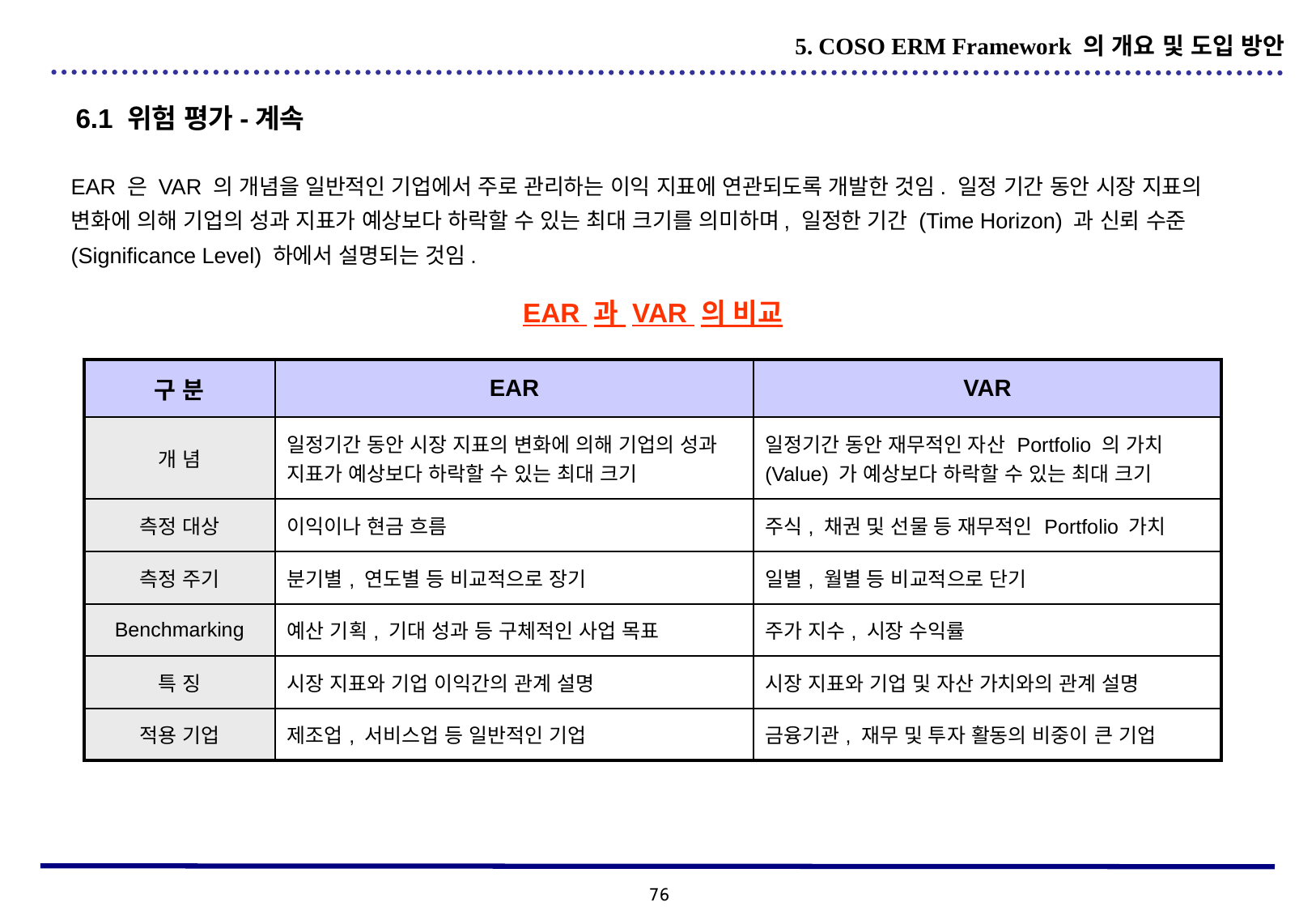

5. COSO ERM Framework 의 개요 및 도입 방안
6.1 위험 평가-계속
EAR 은 VAR 의 개념을 일반적인 기업에서 주로 관리하는 이익 지표에 연관되도록 개발한 것임. 일정 기간 동안 시장 지표의 변화에 의해 기업의 성과 지표가 예상보다 하락할 수 있는 최대 크기를 의미하며, 일정한 기간 (Time Horizon) 과 신뢰 수준 (Significance Level) 하에서 설명되는 것임.
EAR 과 VAR 의 비교
| 구 분 | EAR | VAR |
| --- | --- | --- |
| 개 념 | 일정기간 동안 시장 지표의 변화에 의해 기업의 성과 지표가 예상보다 하락할 수 있는 최대 크기 | 일정기간 동안 재무적인 자산 Portfolio 의 가치 (Value) 가 예상보다 하락할 수 있는 최대 크기 |
| 측정 대상 | 이익이나 현금 흐름 | 주식, 채권 및 선물 등 재무적인 Portfolio 가치 |
| 측정 주기 | 분기별, 연도별 등 비교적으로 장기 | 일별, 월별 등 비교적으로 단기 |
| Benchmarking | 예산 기획, 기대 성과 등 구체적인 사업 목표 | 주가 지수, 시장 수익률 |
| 특 징 | 시장 지표와 기업 이익간의 관계 설명 | 시장 지표와 기업 및 자산 가치와의 관계 설명 |
| 적용 기업 | 제조업, 서비스업 등 일반적인 기업 | 금융기관, 재무 및 투자 활동의 비중이 큰 기업 |